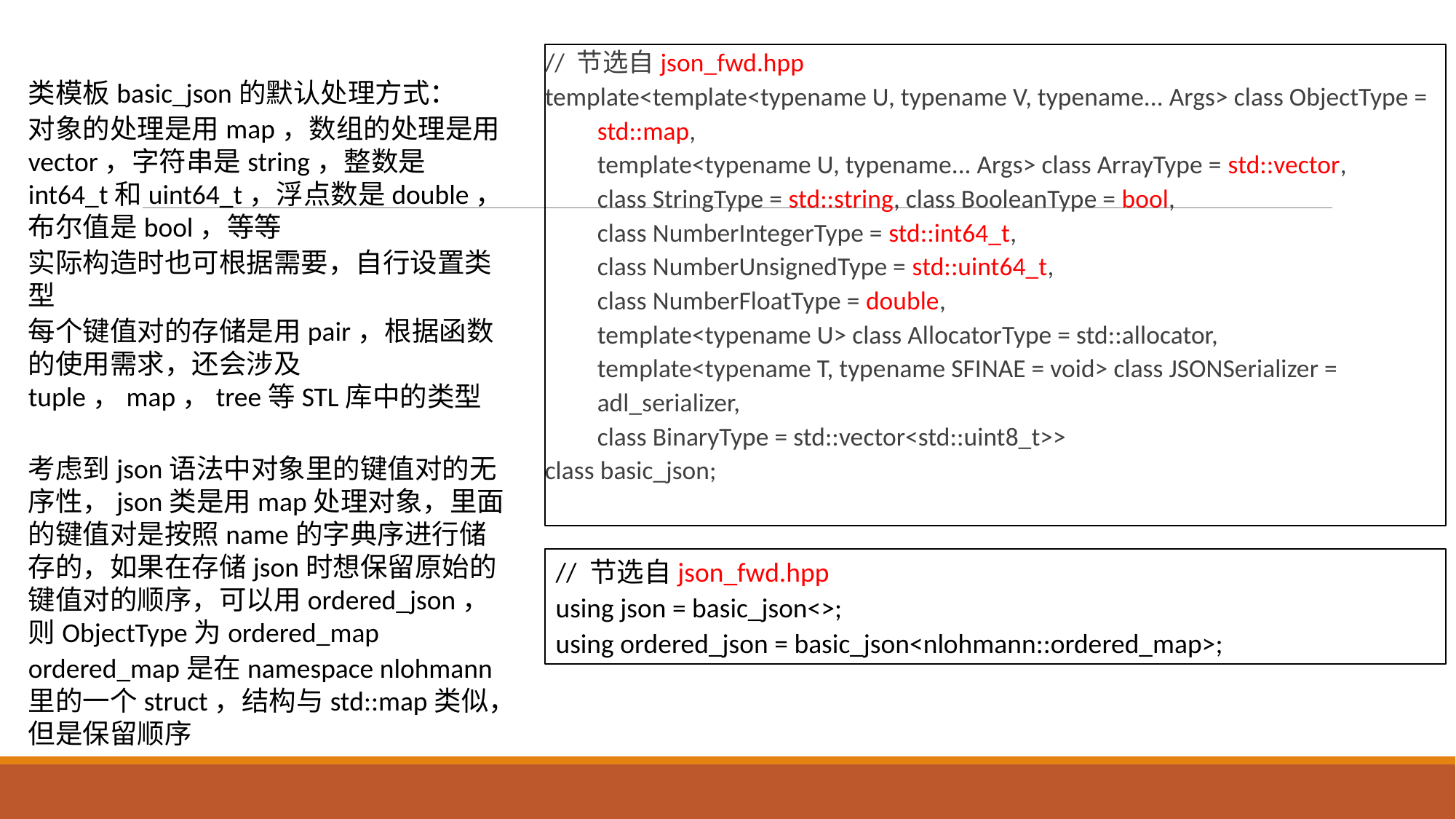

// 节选自json_fwd.hpp
template<template<typename U, typename V, typename... Args> class ObjectType =
         std::map,
         template<typename U, typename... Args> class ArrayType = std::vector,
         class StringType = std::string, class BooleanType = bool,
         class NumberIntegerType = std::int64_t,
         class NumberUnsignedType = std::uint64_t,
         class NumberFloatType = double,
         template<typename U> class AllocatorType = std::allocator,
         template<typename T, typename SFINAE = void> class JSONSerializer =
         adl_serializer,
         class BinaryType = std::vector<std::uint8_t>>
class basic_json;
类模板basic_json的默认处理方式：
对象的处理是用map，数组的处理是用vector，字符串是string，整数是int64_t和uint64_t，浮点数是double，布尔值是bool，等等
实际构造时也可根据需要，自行设置类型
每个键值对的存储是用pair，根据函数的使用需求，还会涉及tuple，map，tree等STL库中的类型

考虑到json语法中对象里的键值对的无序性，json类是用map处理对象，里面的键值对是按照name的字典序进行储存的，如果在存储json时想保留原始的键值对的顺序，可以用ordered_json，则ObjectType为ordered_map
ordered_map是在namespace nlohmann里的一个struct，结构与std::map类似，但是保留顺序
// 节选自json_fwd.hpp
using json = basic_json<>;
using ordered_json = basic_json<nlohmann::ordered_map>;